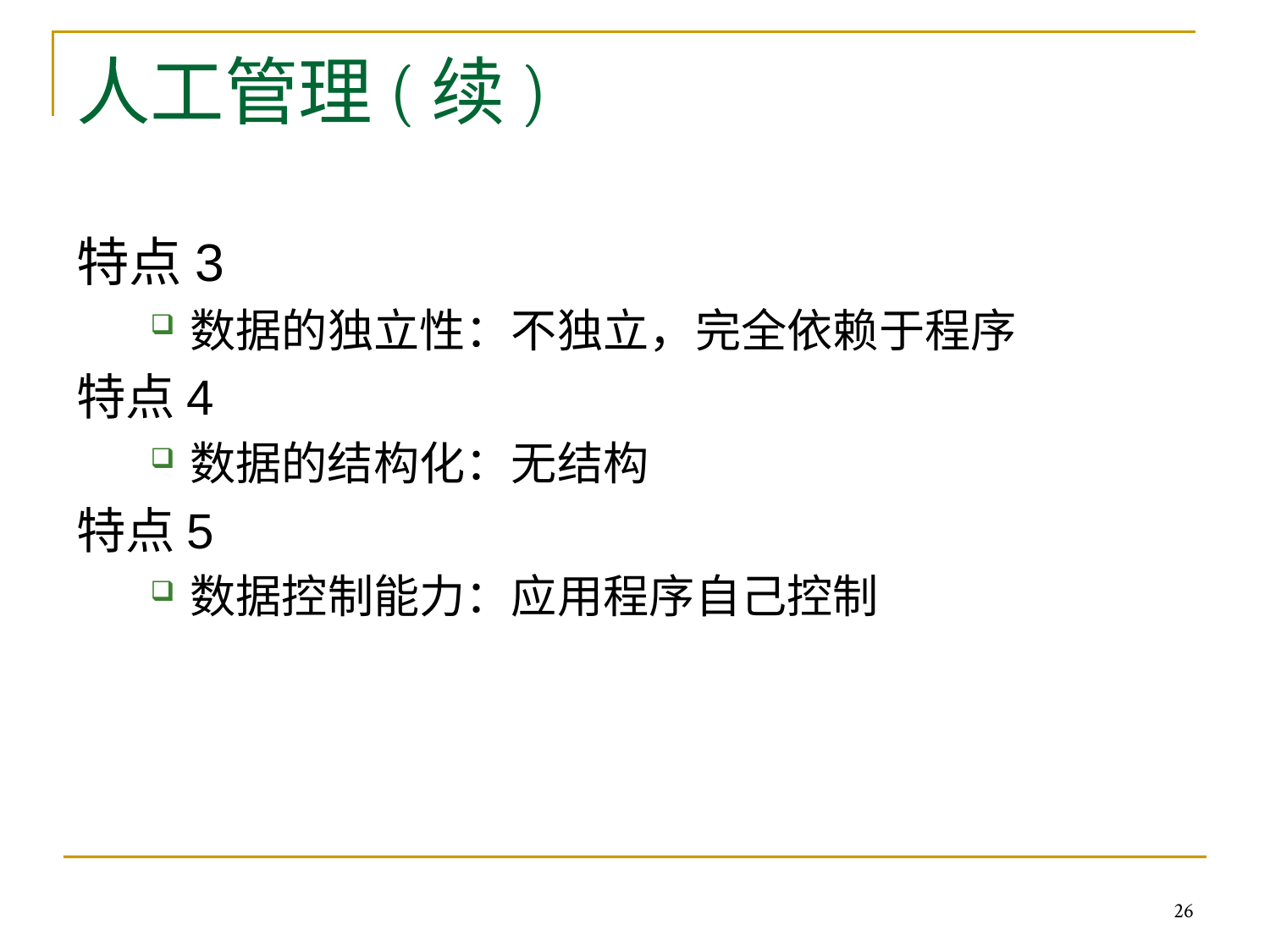

# 人工管理(续)
特点3
数据的独立性：不独立，完全依赖于程序
特点4
数据的结构化：无结构
特点5
数据控制能力：应用程序自己控制
26